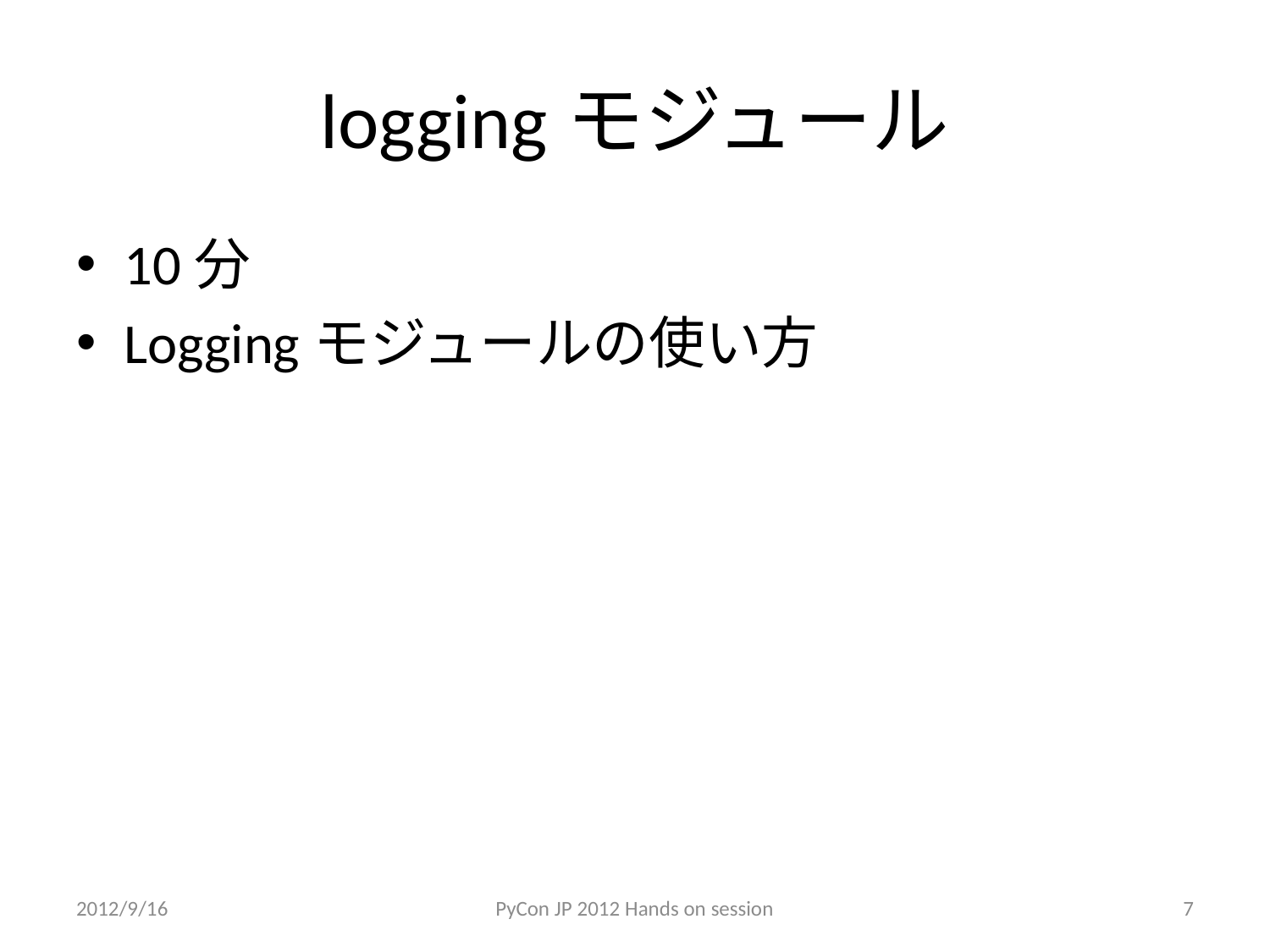

# loggingモジュール
10分
Loggingモジュールの使い方

2012/9/16
PyCon JP 2012 Hands on session
7